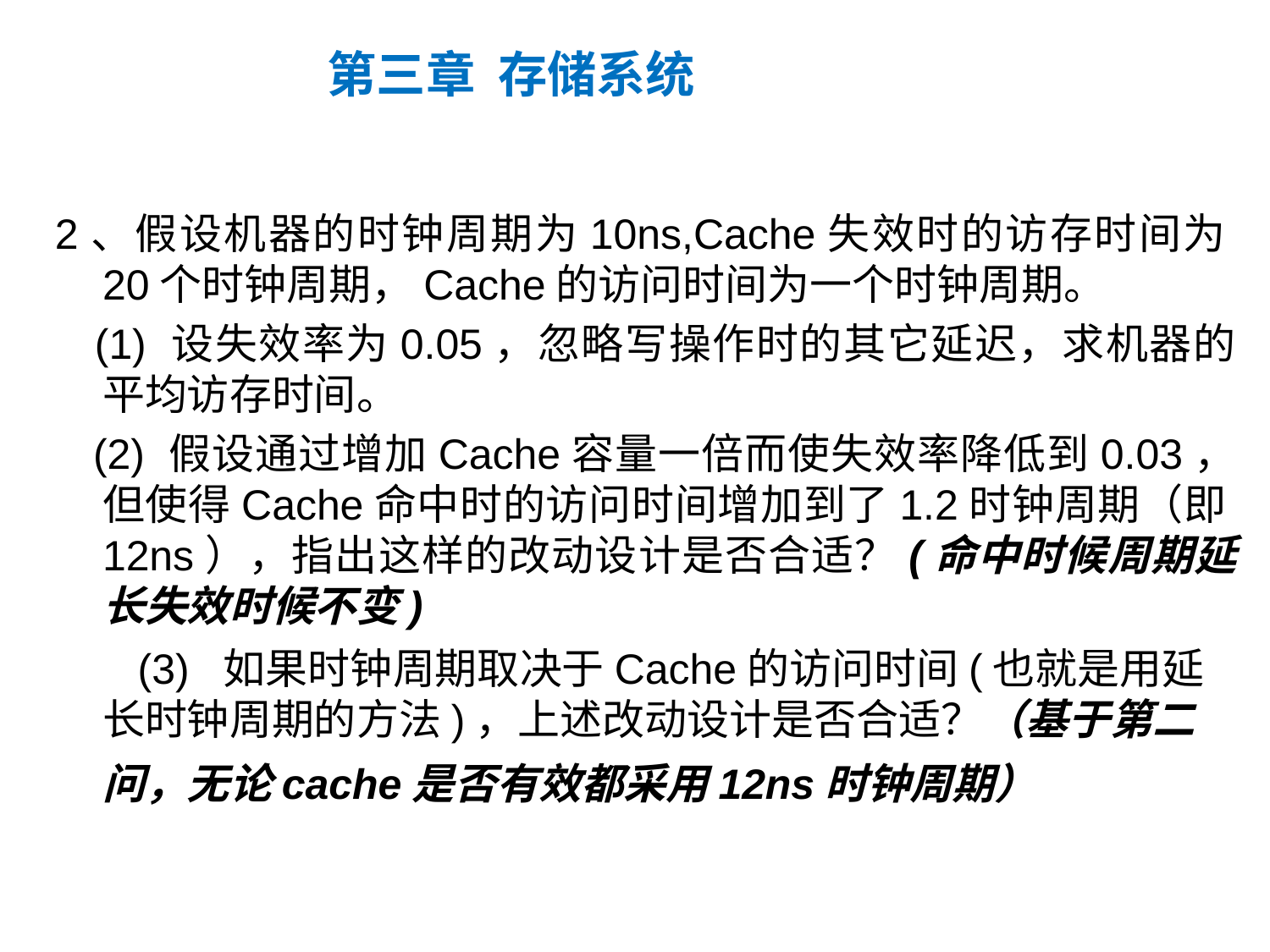

第三章  存储系统
2、假设机器的时钟周期为10ns,Cache失效时的访存时间为20个时钟周期，Cache的访问时间为一个时钟周期。
   (1) 设失效率为0.05，忽略写操作时的其它延迟，求机器的平均访存时间。
   (2) 假设通过增加Cache容量一倍而使失效率降低到0.03，但使得Cache命中时的访问时间增加到了1.2时钟周期（即12ns），指出这样的改动设计是否合适？(命中时候周期延长失效时候不变)
       (3)  如果时钟周期取决于Cache的访问时间(也就是用延长时钟周期的方法)，上述改动设计是否合适？（基于第二问，无论cache是否有效都采用12ns时钟周期）